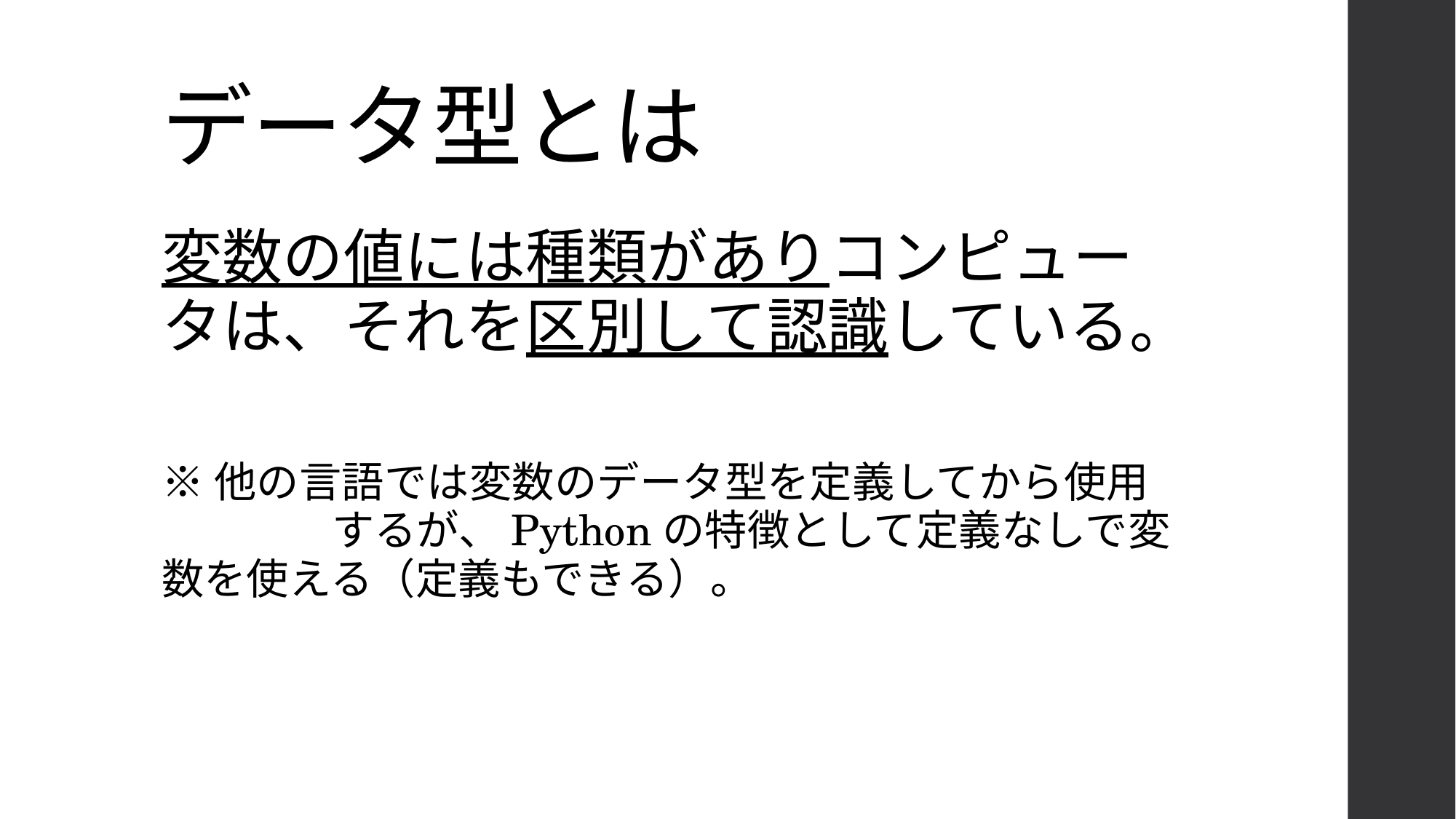

# データ型とは
変数の値には種類がありコンピュータは、それを区別して認識している。

※他の言語では変数のデータ型を定義してから使用　　　　するが、Pythonの特徴として定義なしで変数を使える（定義もできる）。